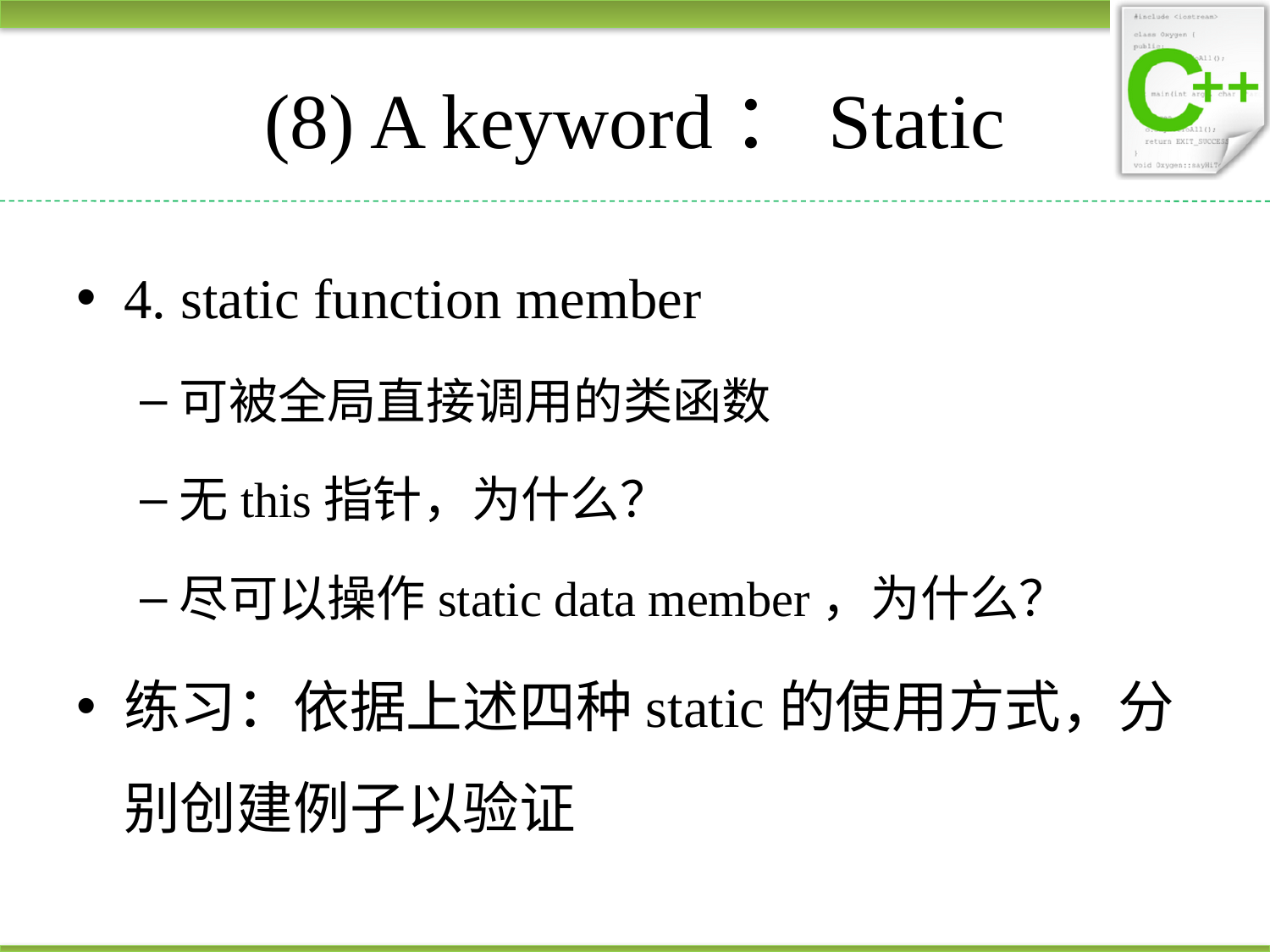

# (8) A keyword：Static
4. static function member
可被全局直接调用的类函数
无this指针，为什么？
尽可以操作static data member，为什么？
练习：依据上述四种static的使用方式，分别创建例子以验证